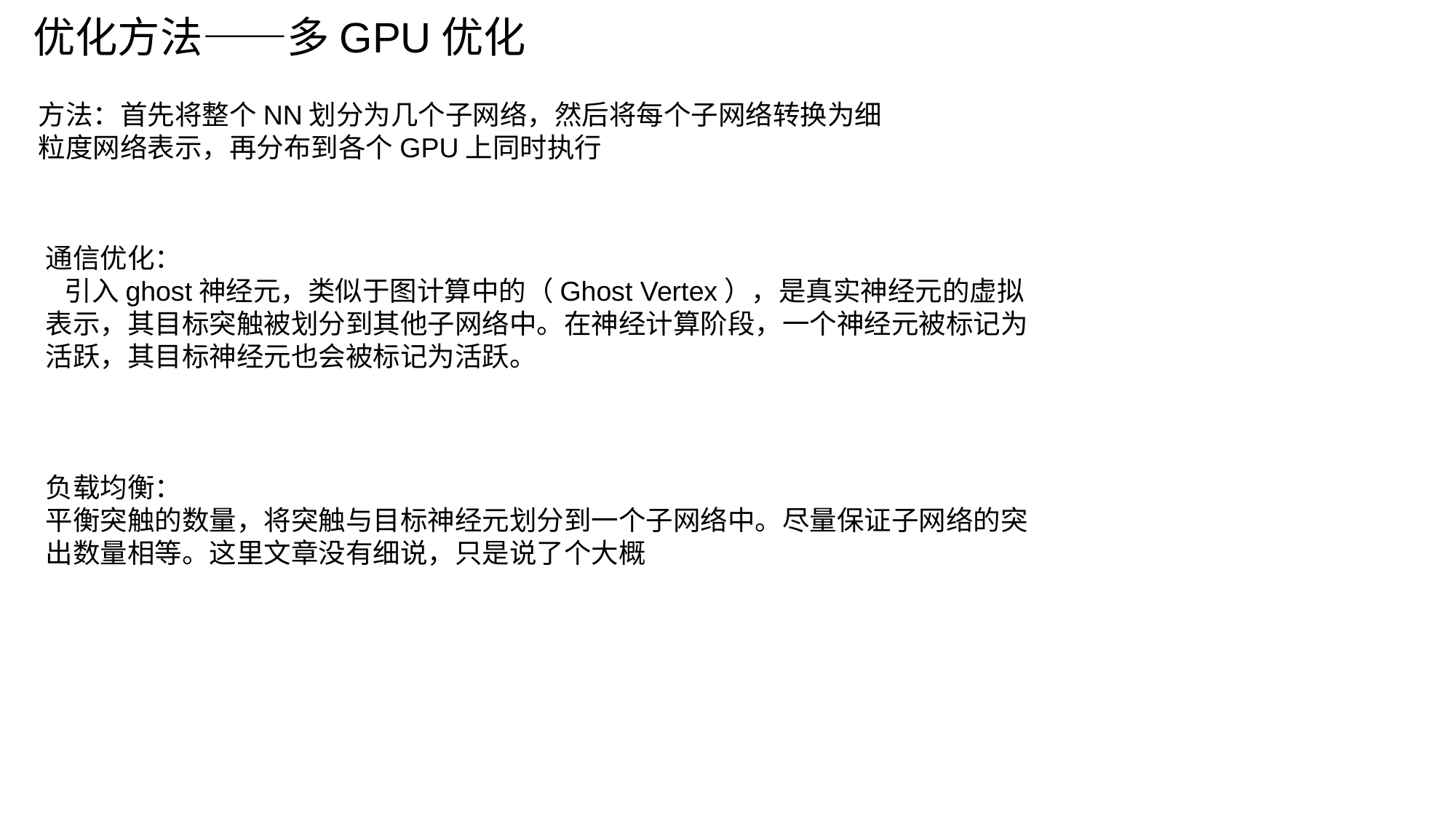

# 优化方法——多GPU优化

方法：首先将整个NN划分为几个子网络，然后将每个子网络转换为细粒度网络表示，再分布到各个GPU上同时执行

通信优化：
  引入ghost神经元，类似于图计算中的（Ghost Vertex），是真实神经元的虚拟表示，其目标突触被划分到其他子网络中。在神经计算阶段，一个神经元被标记为活跃，其目标神经元也会被标记为活跃。

负载均衡：
平衡突触的数量，将突触与目标神经元划分到一个子网络中。尽量保证子网络的突出数量相等。这里文章没有细说，只是说了个大概